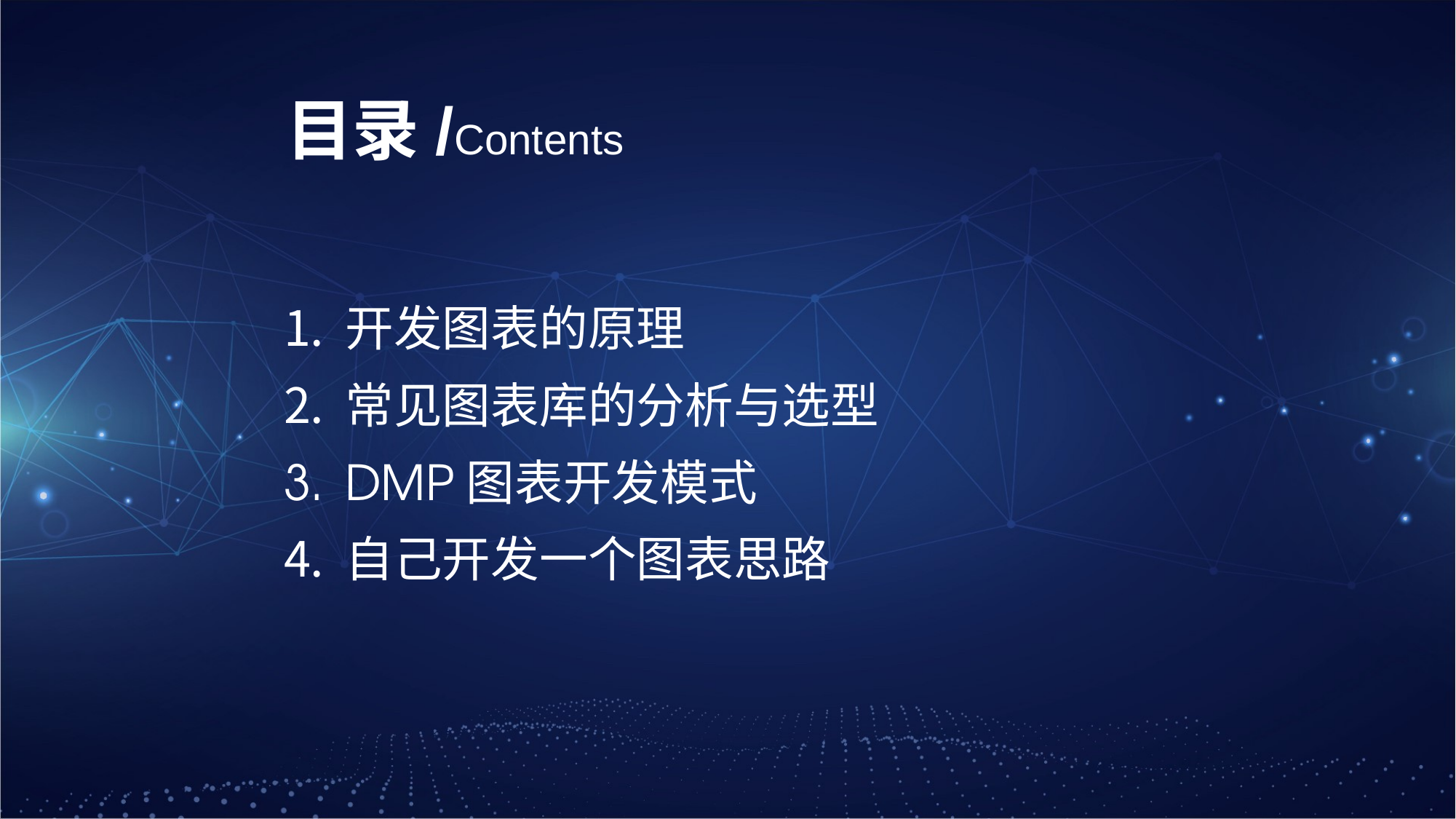

目录/Contents
开发图表的原理
常见图表库的分析与选型
DMP图表开发模式
自己开发一个图表思路